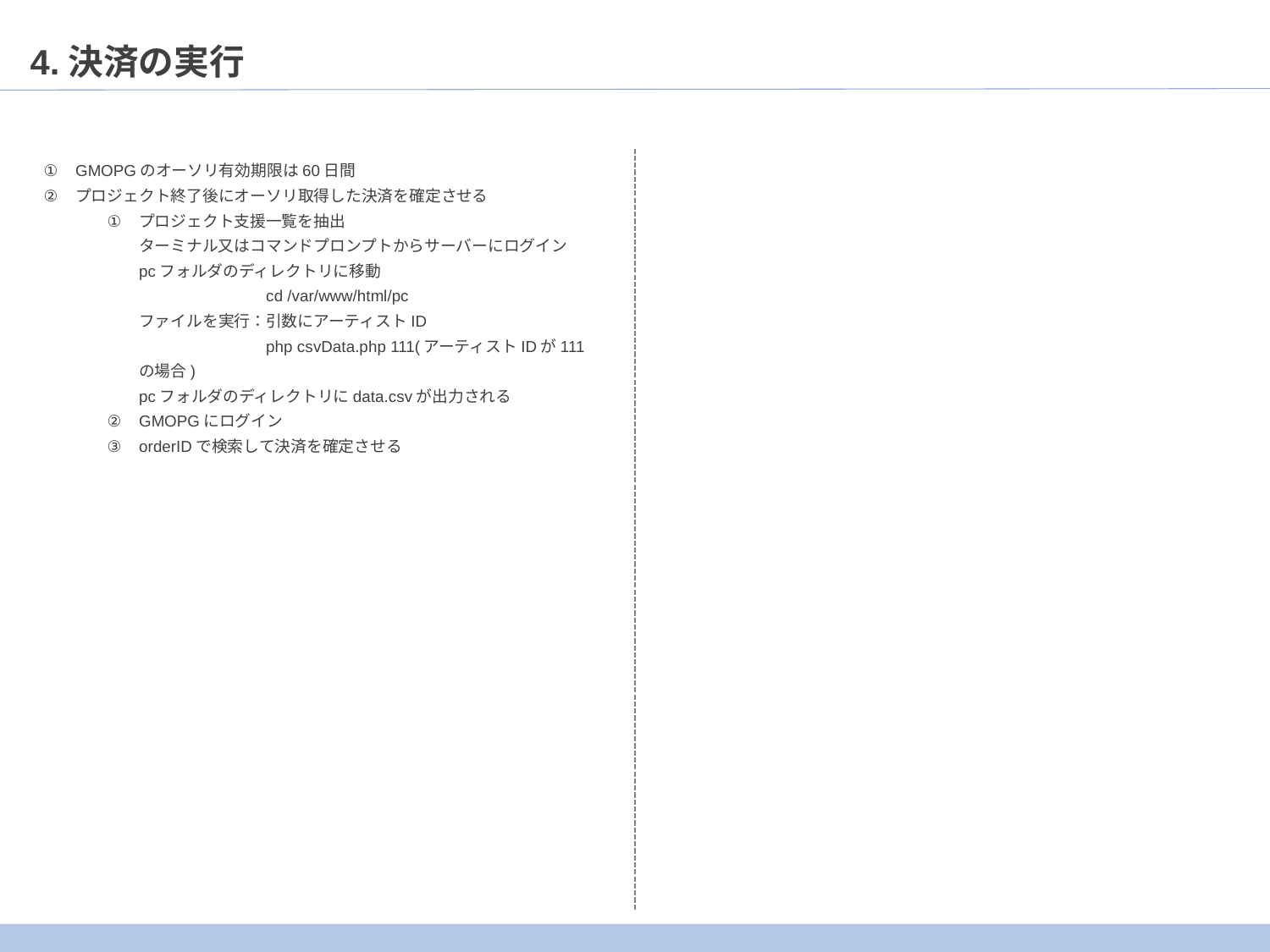

4.決済の実行
GMOPGのオーソリ有効期限は60日間
プロジェクト終了後にオーソリ取得した決済を確定させる
プロジェクト支援一覧を抽出
ターミナル又はコマンドプロンプトからサーバーにログイン
pcフォルダのディレクトリに移動
	cd /var/www/html/pc
ファイルを実行：引数にアーティストID
	php csvData.php 111(アーティストIDが111の場合)
pcフォルダのディレクトリにdata.csvが出力される
GMOPGにログイン
orderIDで検索して決済を確定させる